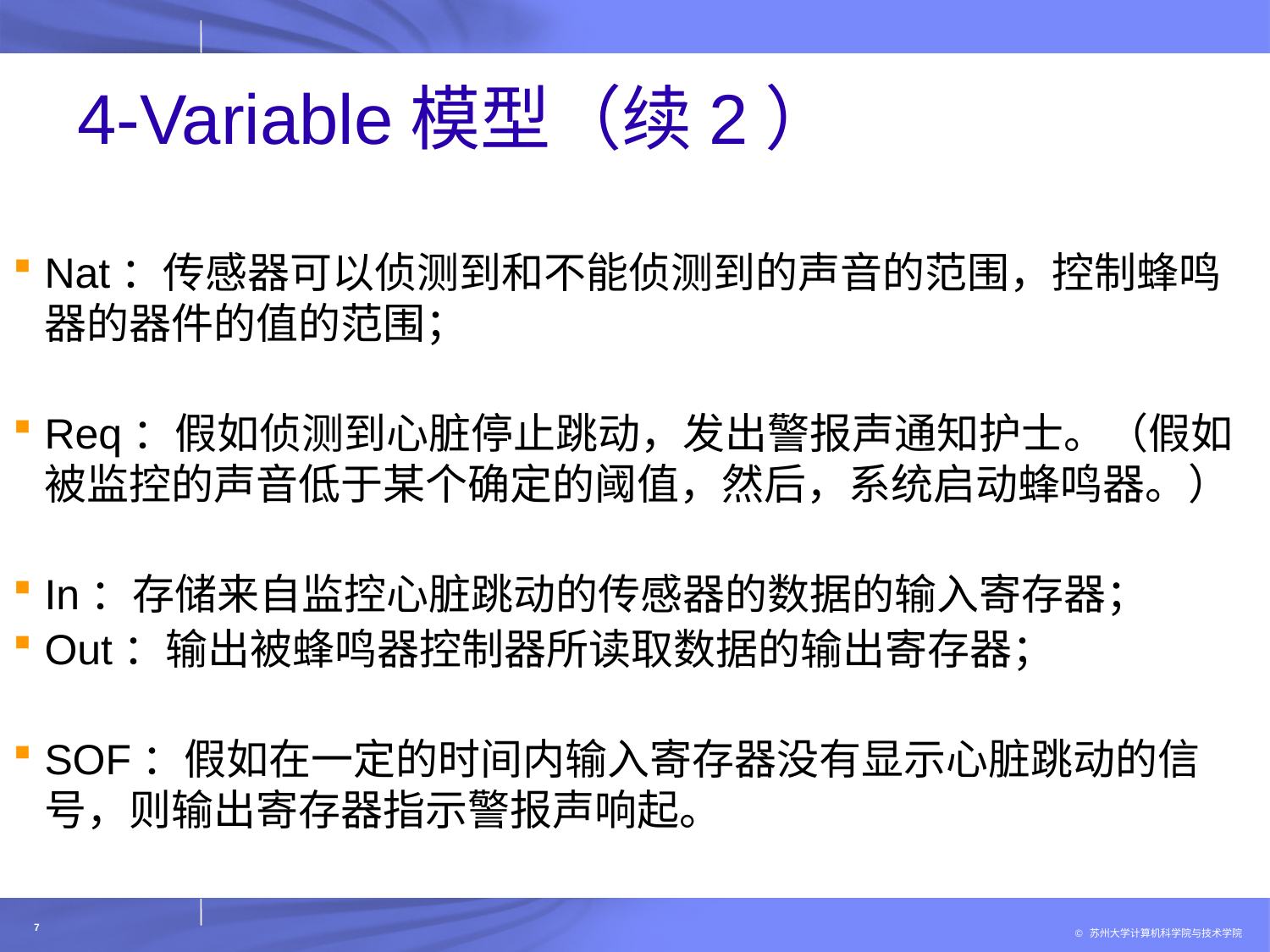

# 4-Variable模型（续2）
Nat：传感器可以侦测到和不能侦测到的声音的范围，控制蜂鸣器的器件的值的范围；

Req：假如侦测到心脏停止跳动，发出警报声通知护士。（假如被监控的声音低于某个确定的阈值，然后，系统启动蜂鸣器。）

In：存储来自监控心脏跳动的传感器的数据的输入寄存器；
Out：输出被蜂鸣器控制器所读取数据的输出寄存器；

SOF：假如在一定的时间内输入寄存器没有显示心脏跳动的信号，则输出寄存器指示警报声响起。
7